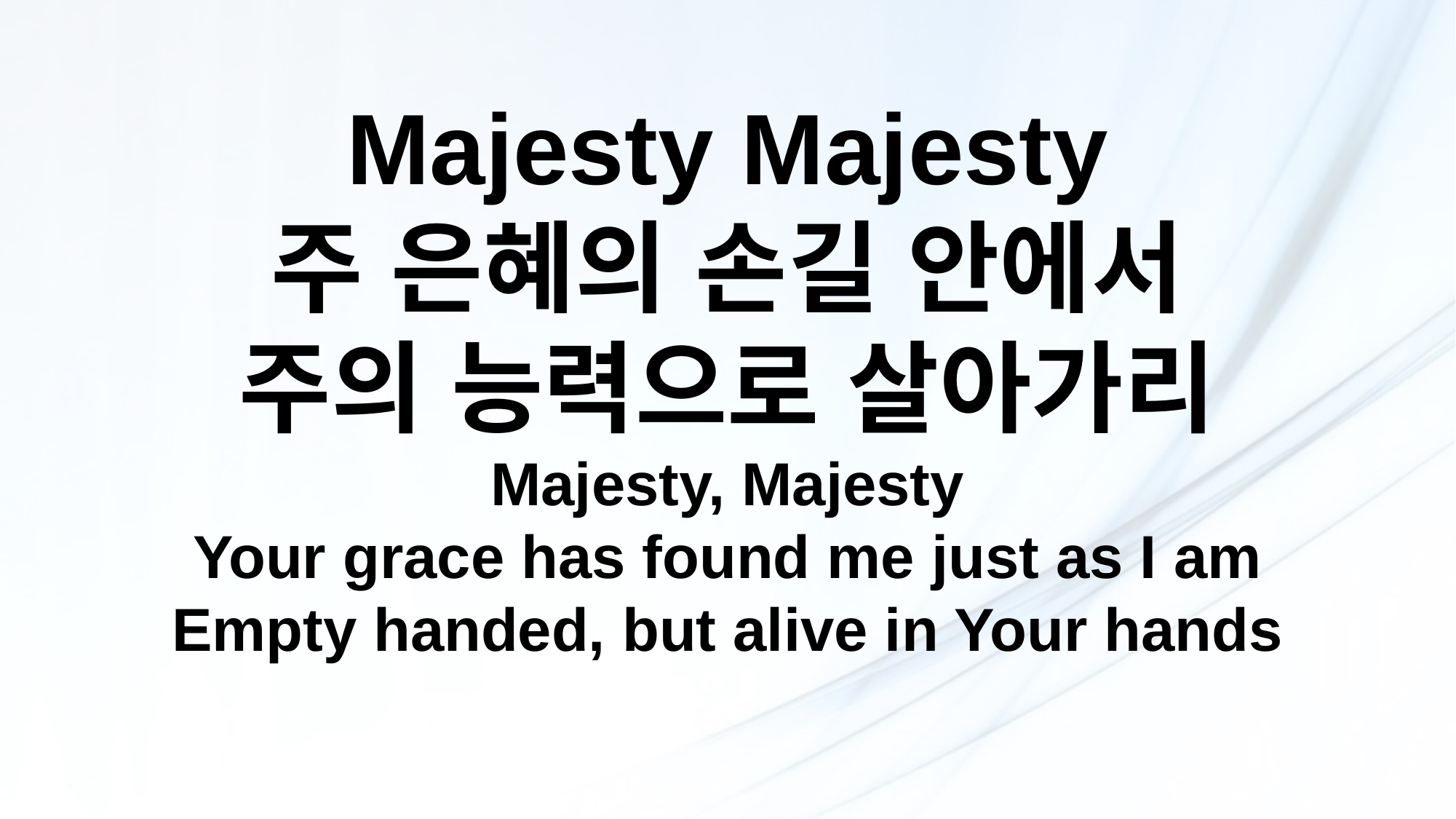

Majesty Majesty
주 은혜의 손길 안에서
주의 능력으로 살아가리
Majesty, Majesty
Your grace has found me just as I am
Empty handed, but alive in Your hands